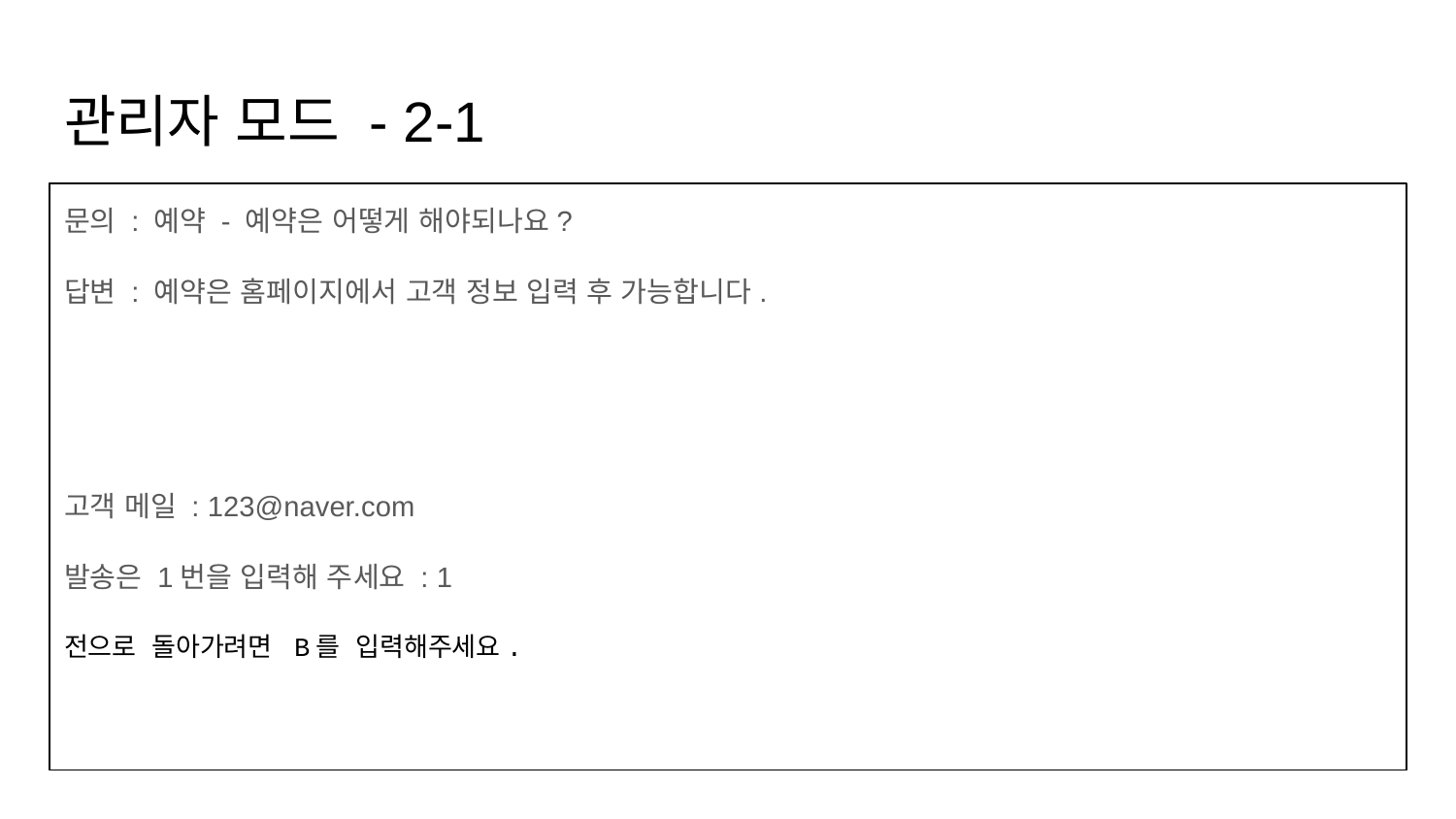

# 관리자 모드 - 2-1

문의 : 예약 - 예약은 어떻게 해야되나요?
답변 : 예약은 홈페이지에서 고객 정보 입력 후 가능합니다.

고객 메일 : 123@naver.com
발송은 1번을 입력해 주세요 : 1
전으로 돌아가려면 B를 입력해주세요.